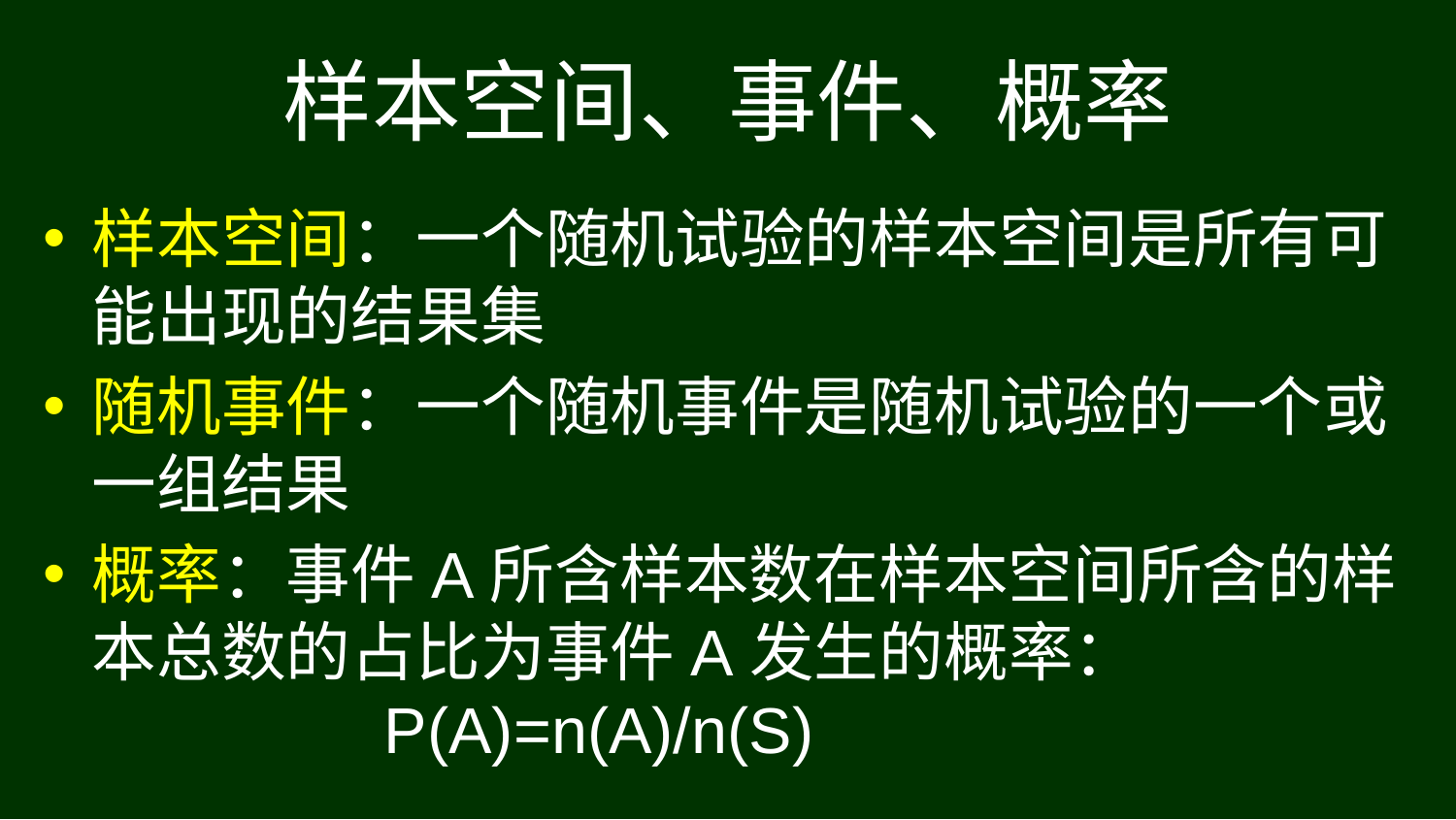

样本空间、事件、概率
样本空间：一个随机试验的样本空间是所有可能出现的结果集
随机事件：一个随机事件是随机试验的一个或一组结果
概率：事件A所含样本数在样本空间所含的样本总数的占比为事件A发生的概率：			         P(A)=n(A)/n(S)